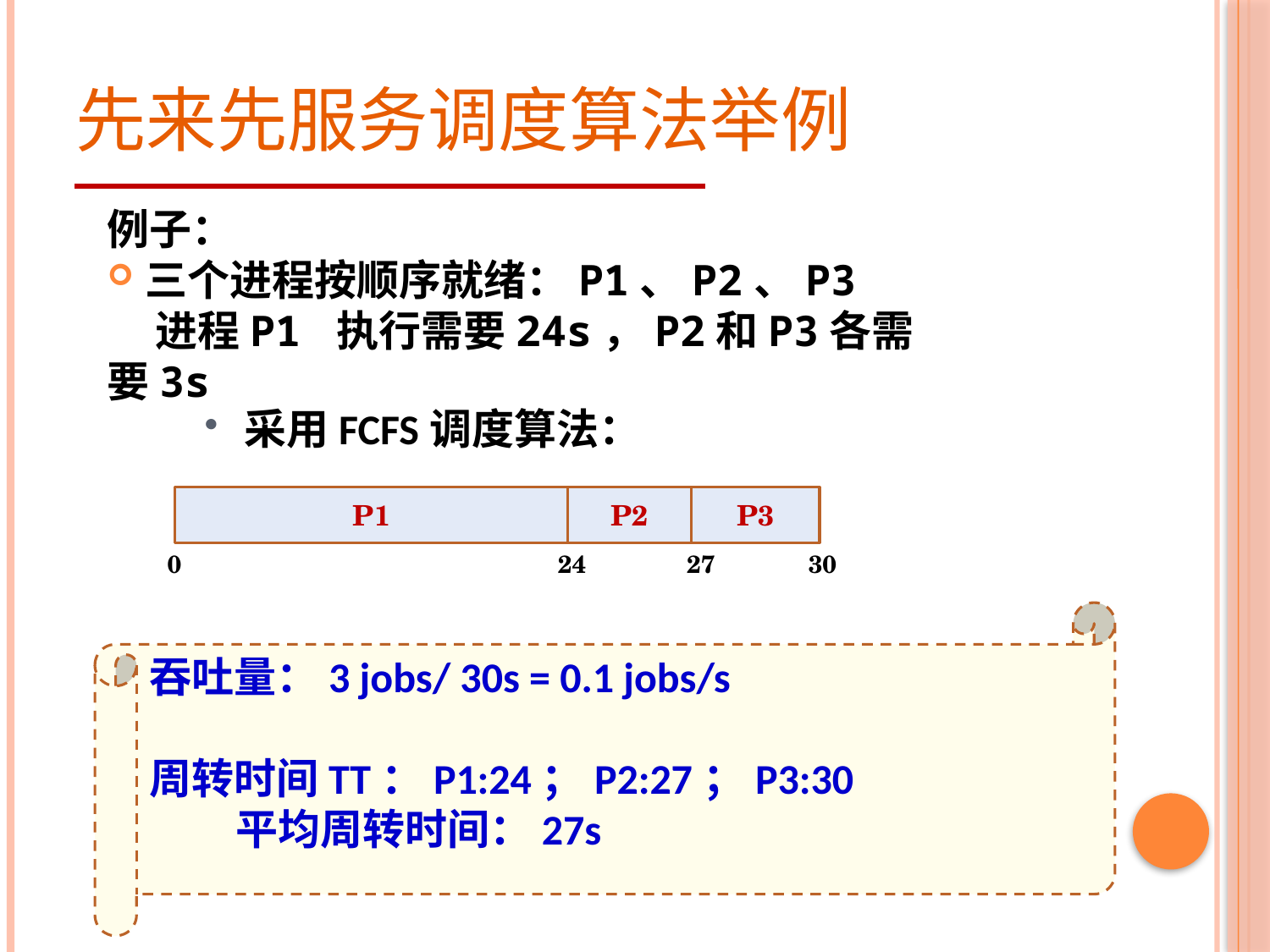

# 先来先服务调度算法举例
例子：
三个进程按顺序就绪：P1、P2、P3
    进程P1 执行需要24s，P2和P3各需要3s

采用FCFS调度算法：

P3
P2
P1
0		                   24              27             30
吞吐量：3 jobs/ 30s = 0.1 jobs/s

周转时间TT：P1:24；P2:27；P3:30
        平均周转时间：27s